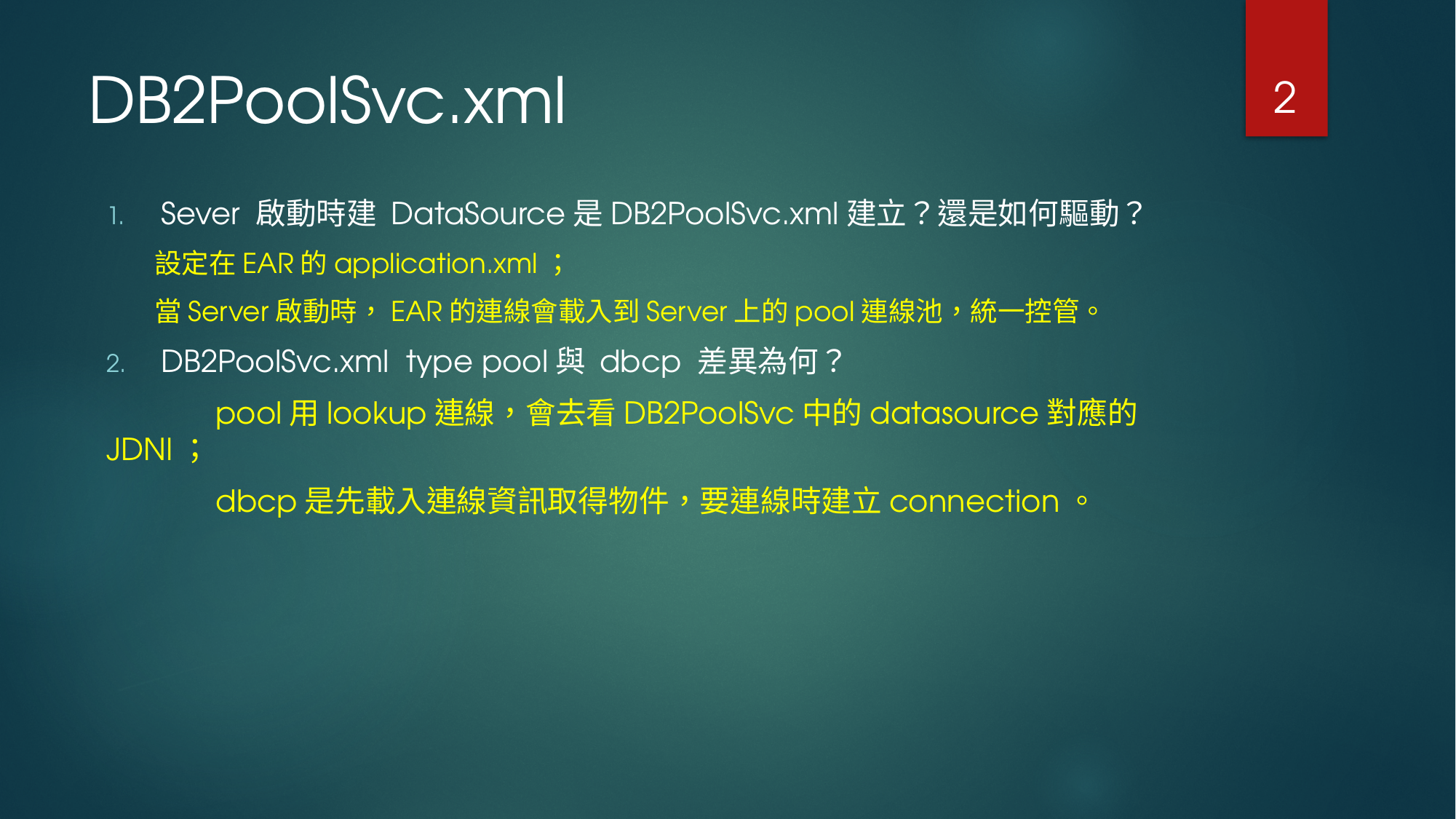

2
# DB2PoolSvc.xml
Sever 啟動時建 DataSource是DB2PoolSvc.xml建立？還是如何驅動？
設定在EAR的application.xml；
當Server啟動時，EAR的連線會載入到Server上的pool連線池，統一控管。
DB2PoolSvc.xml  type pool與 dbcp 差異為何？
	pool用lookup連線，會去看DB2PoolSvc中的datasource對應的JDNI；
	dbcp是先載入連線資訊取得物件，要連線時建立connection。